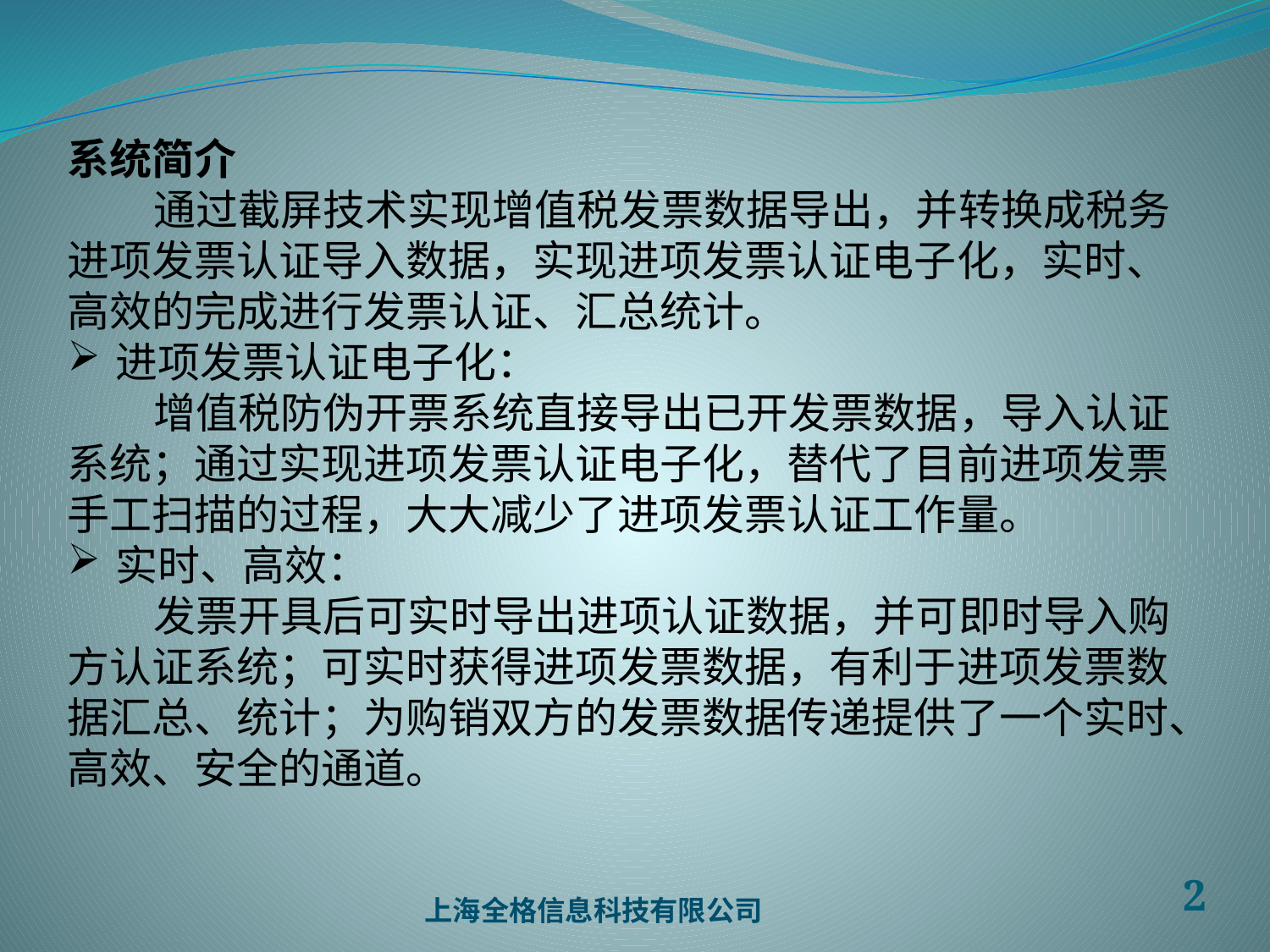

系统简介
        通过截屏技术实现增值税发票数据导出，并转换成税务进项发票认证导入数据，实现进项发票认证电子化，实时、高效的完成进行发票认证、汇总统计。
进项发票认证电子化：
        增值税防伪开票系统直接导出已开发票数据，导入认证系统；通过实现进项发票认证电子化，替代了目前进项发票手工扫描的过程，大大减少了进项发票认证工作量。
实时、高效：
        发票开具后可实时导出进项认证数据，并可即时导入购方认证系统；可实时获得进项发票数据，有利于进项发票数据汇总、统计；为购销双方的发票数据传递提供了一个实时、高效、安全的通道。
上海全格信息科技有限公司
2